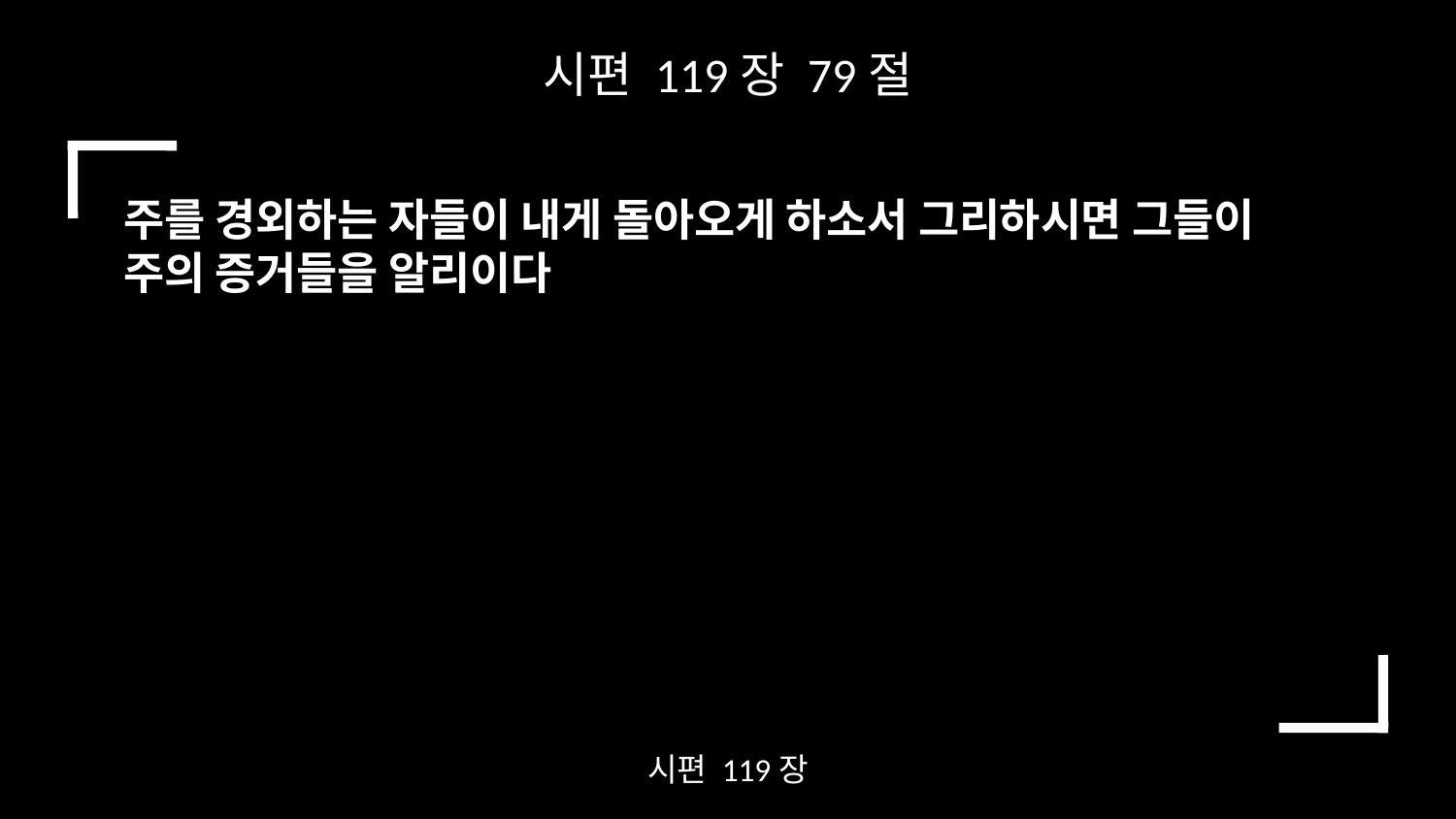

시편 119장 79절

주를 경외하는 자들이 내게 돌아오게 하소서 그리하시면 그들이 주의 증거들을 알리이다

시편 119장